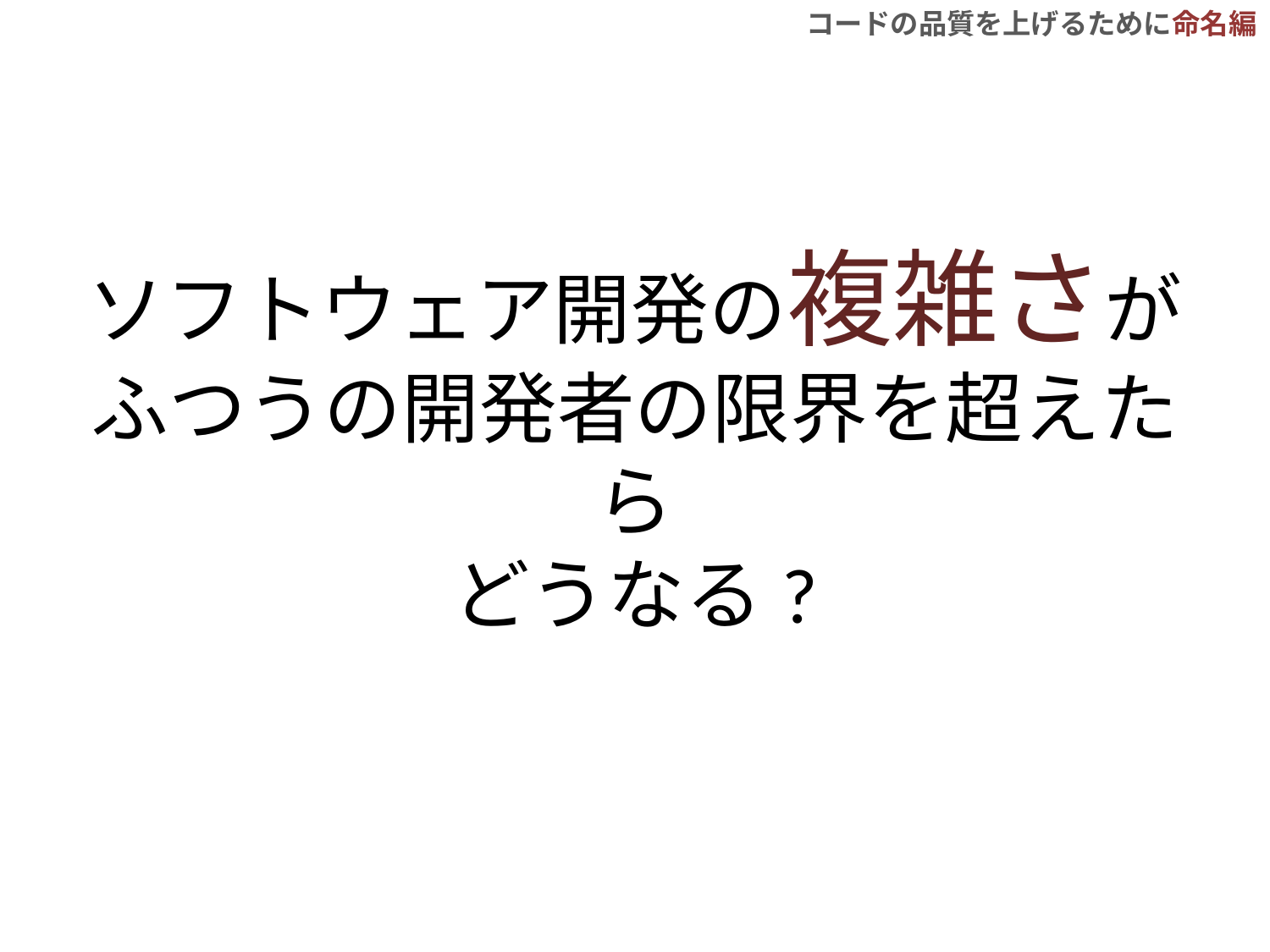

# ソフトウェア開発の複雑さが ふつうの開発者の限界を超えたら どうなる?